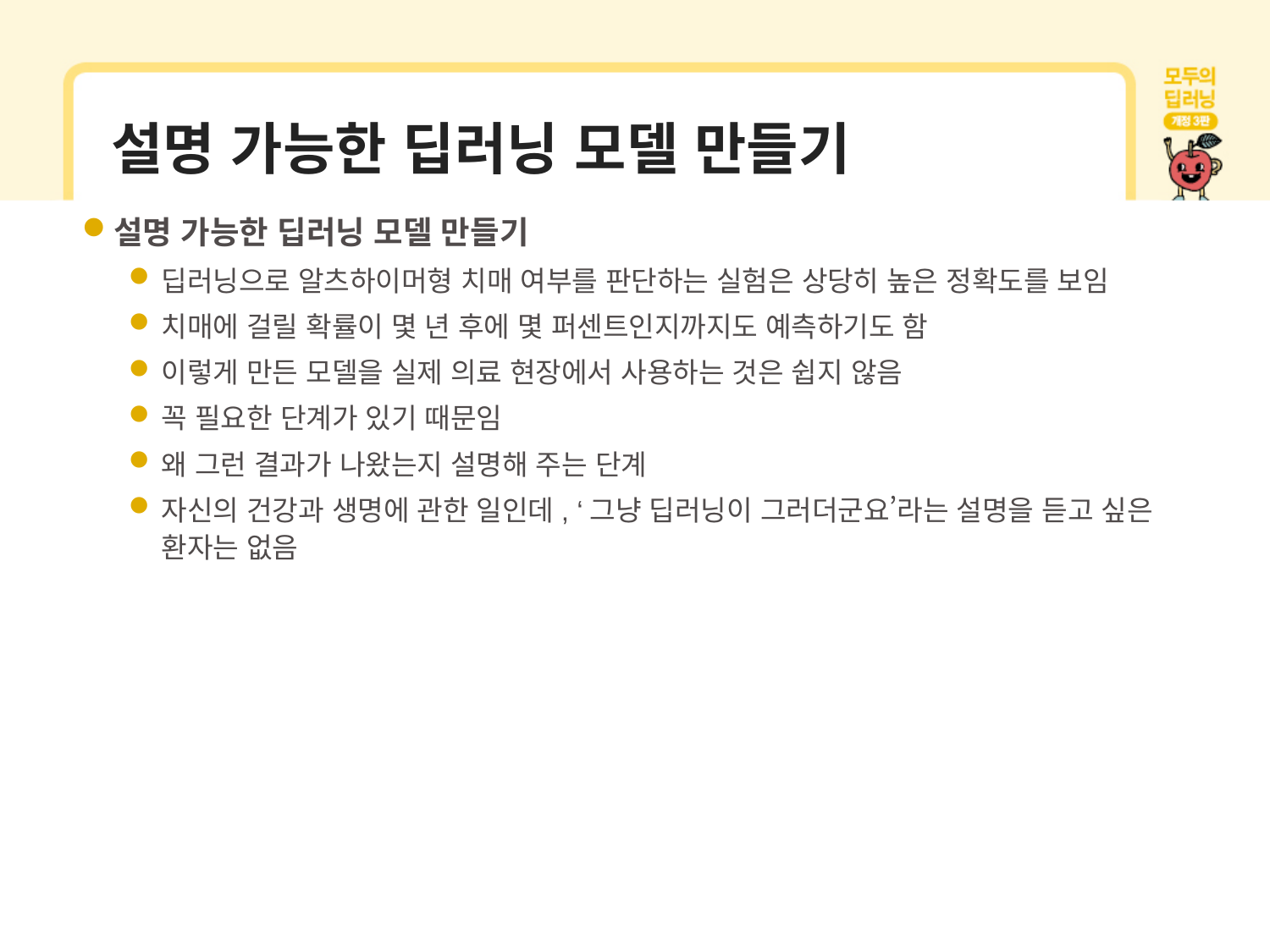

# 설명 가능한 딥러닝 모델 만들기
설명 가능한 딥러닝 모델 만들기
딥러닝으로 알츠하이머형 치매 여부를 판단하는 실험은 상당히 높은 정확도를 보임
치매에 걸릴 확률이 몇 년 후에 몇 퍼센트인지까지도 예측하기도 함
이렇게 만든 모델을 실제 의료 현장에서 사용하는 것은 쉽지 않음
꼭 필요한 단계가 있기 때문임
왜 그런 결과가 나왔는지 설명해 주는 단계
자신의 건강과 생명에 관한 일인데, ‘그냥 딥러닝이 그러더군요’라는 설명을 듣고 싶은 환자는 없음